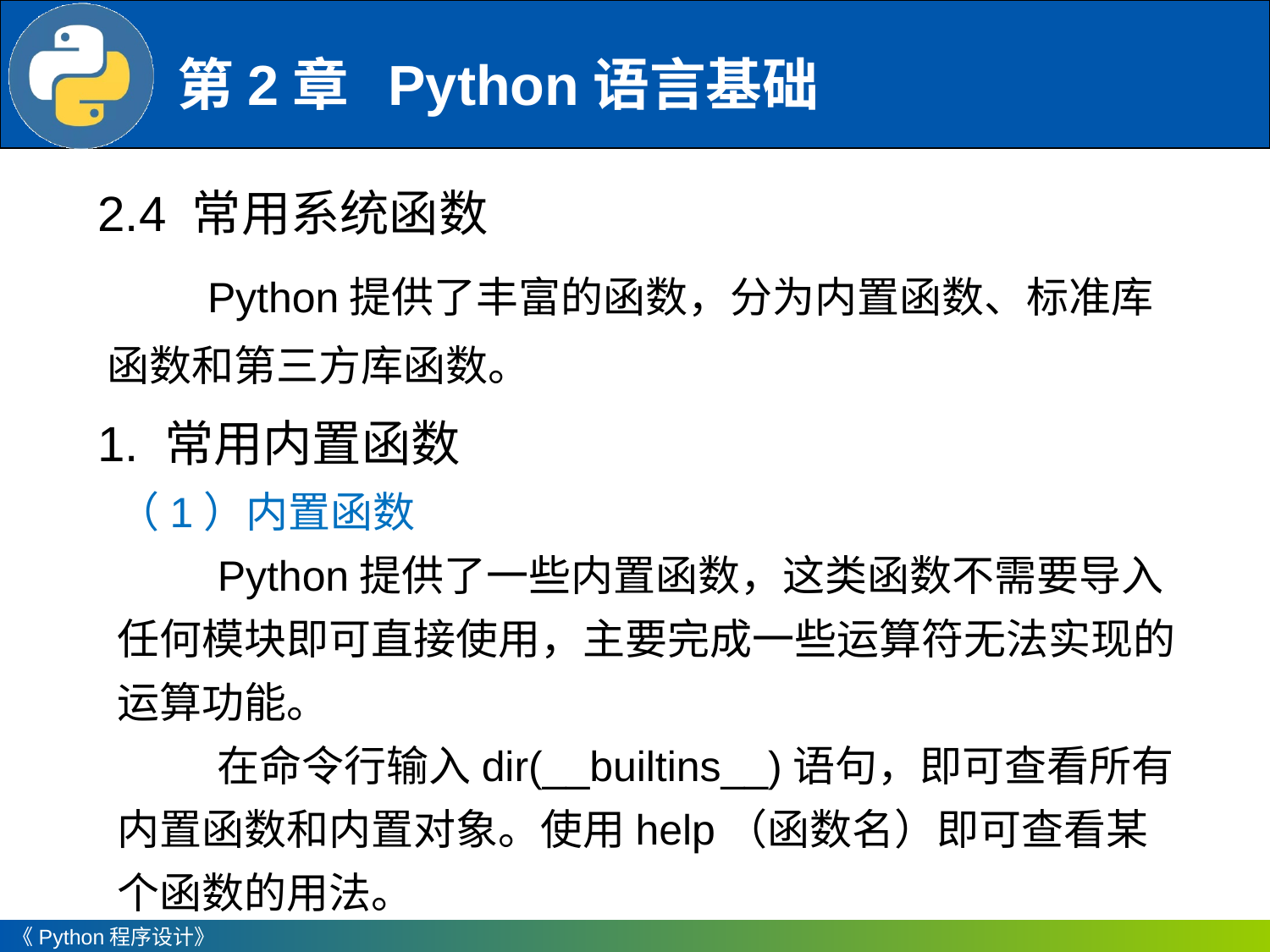

2.4 常用系统函数
Python提供了丰富的函数，分为内置函数、标准库函数和第三方库函数。
1. 常用内置函数
（1）内置函数
Python提供了一些内置函数，这类函数不需要导入任何模块即可直接使用，主要完成一些运算符无法实现的运算功能。
在命令行输入dir(__builtins__)语句，即可查看所有内置函数和内置对象。使用help（函数名）即可查看某个函数的用法。